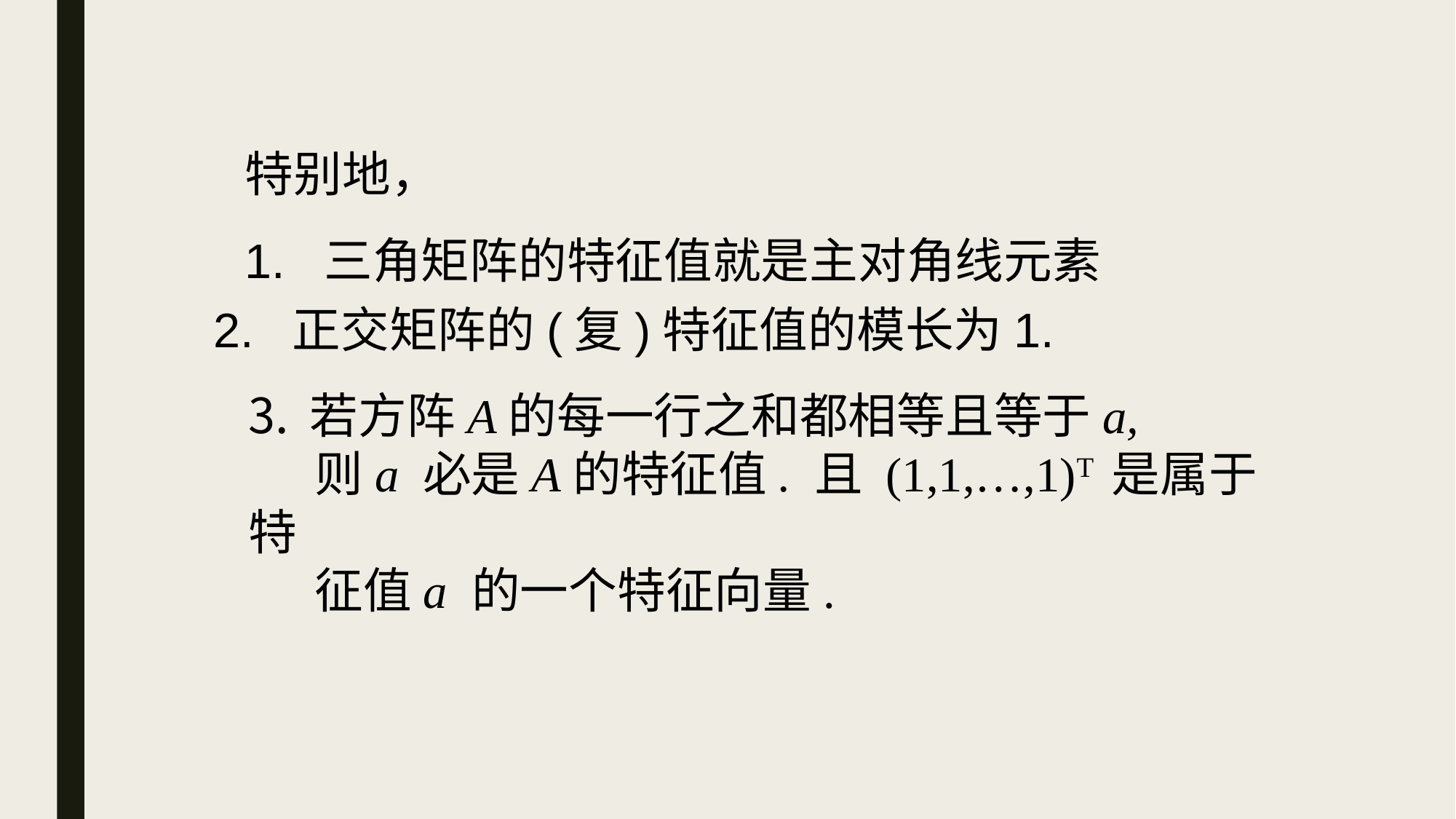

特别地，
1.  三角矩阵的特征值就是主对角线元素
2.  正交矩阵的(复)特征值的模长为1.
若方阵A的每一行之和都相等且等于a,
     则a 必是A的特征值. 且 (1,1,…,1)T 是属于特
     征值a 的一个特征向量.